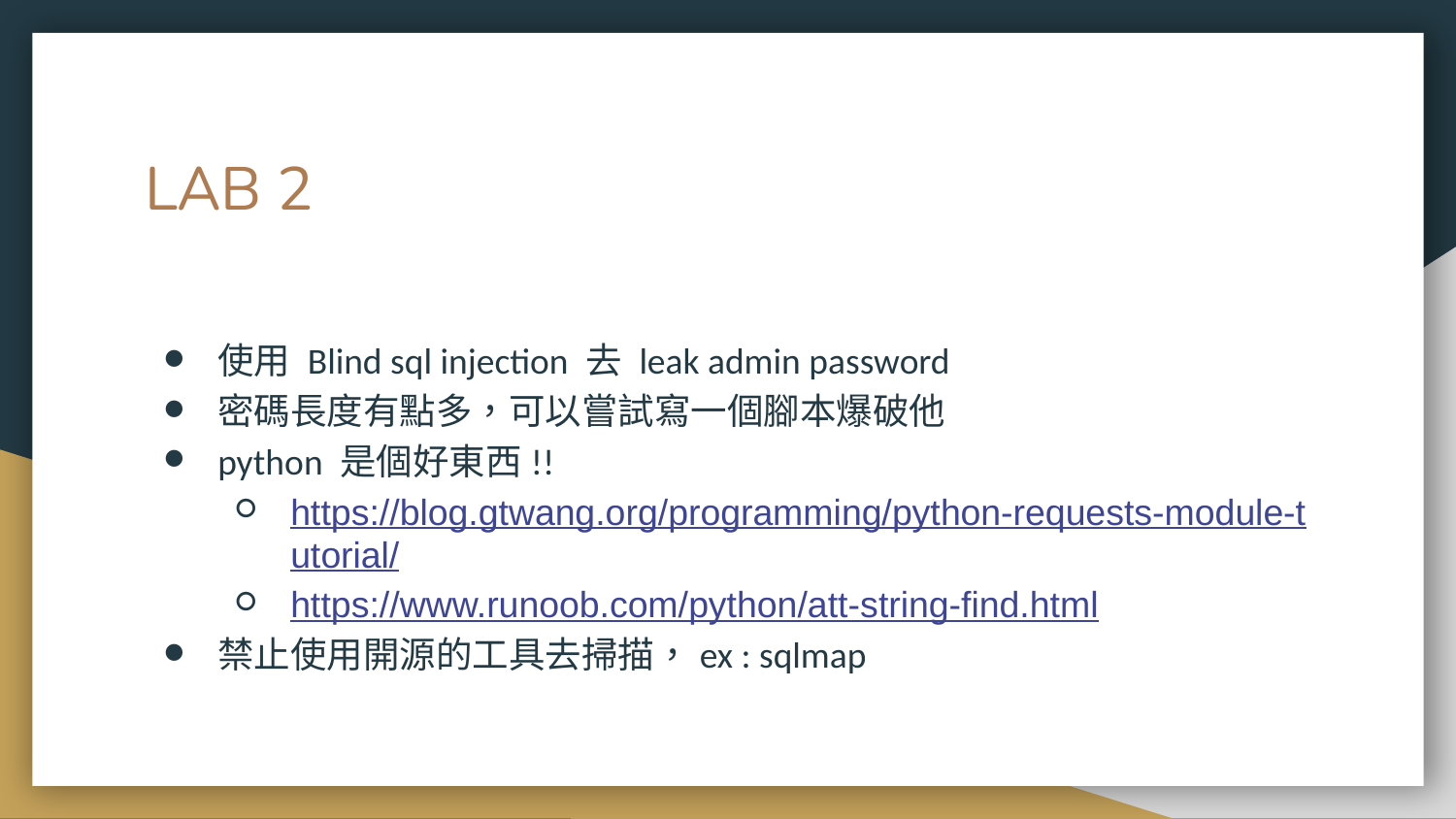

# LAB 2
使用 Blind sql injection 去 leak admin password
密碼長度有點多，可以嘗試寫一個腳本爆破他
python 是個好東西!!
https://blog.gtwang.org/programming/python-requests-module-tutorial/
https://www.runoob.com/python/att-string-find.html
禁止使用開源的工具去掃描，ex : sqlmap